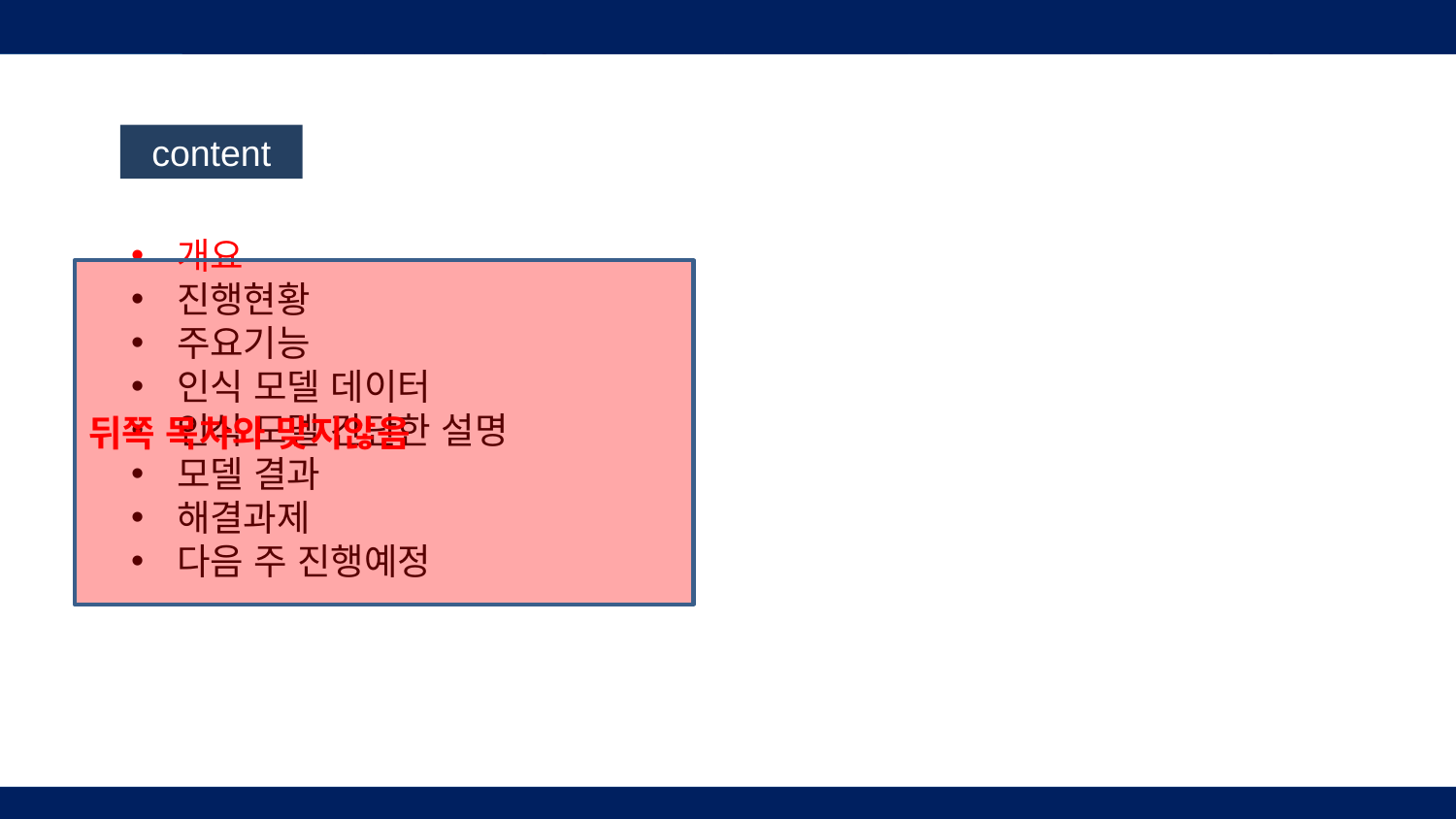

content
개요
진행현황
주요기능
인식 모델 데이터
인식 모델 간단한 설명
모델 결과
해결과제
다음 주 진행예정

뒤쪽 목차와 맞지않음